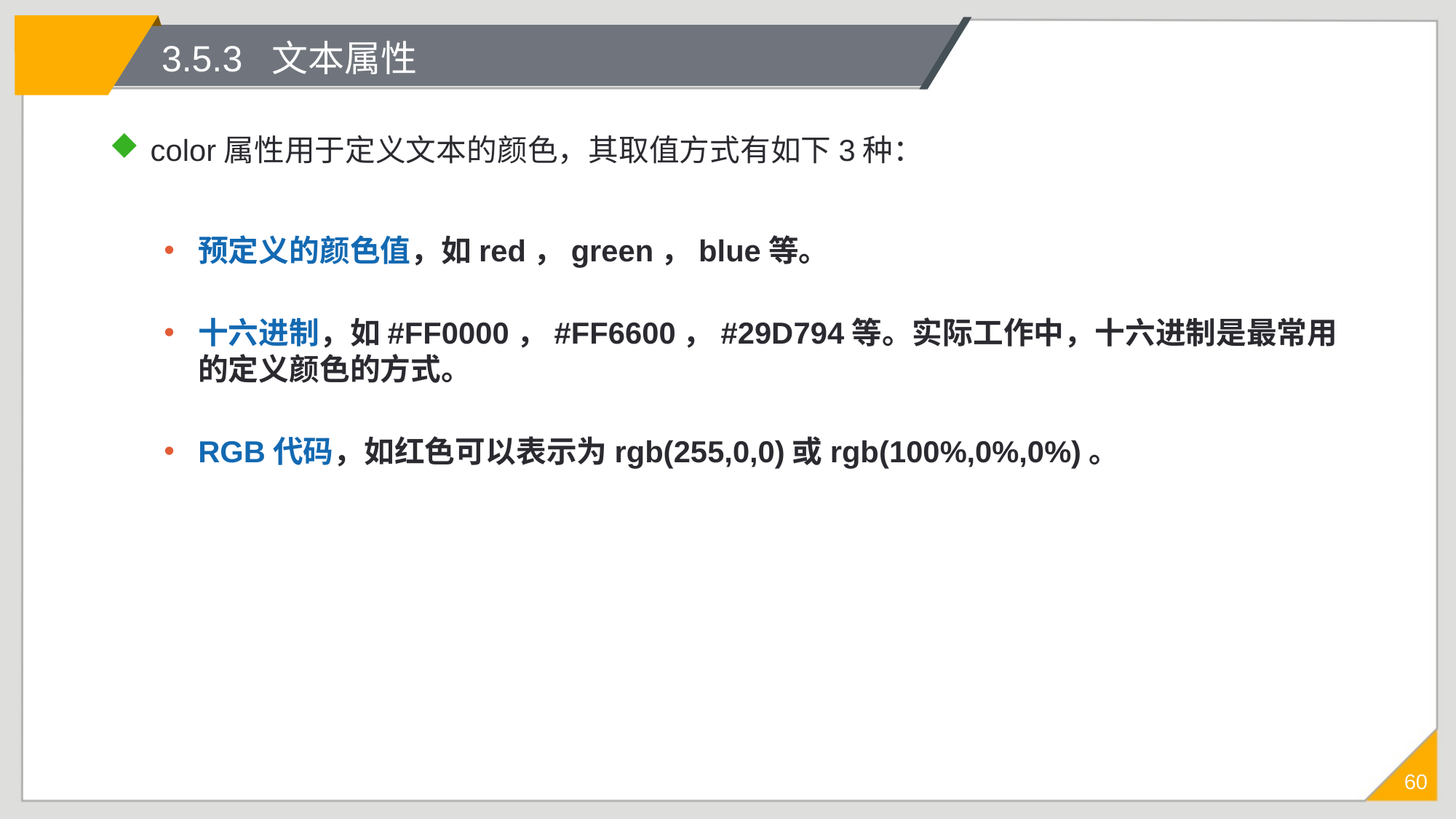

# 3.5.3  文本属性
color属性用于定义文本的颜色，其取值方式有如下3种：

预定义的颜色值，如red，green，blue等。

十六进制，如#FF0000，#FF6600，#29D794等。实际工作中，十六进制是最常用的定义颜色的方式。

RGB代码，如红色可以表示为rgb(255,0,0)或rgb(100%,0%,0%)。